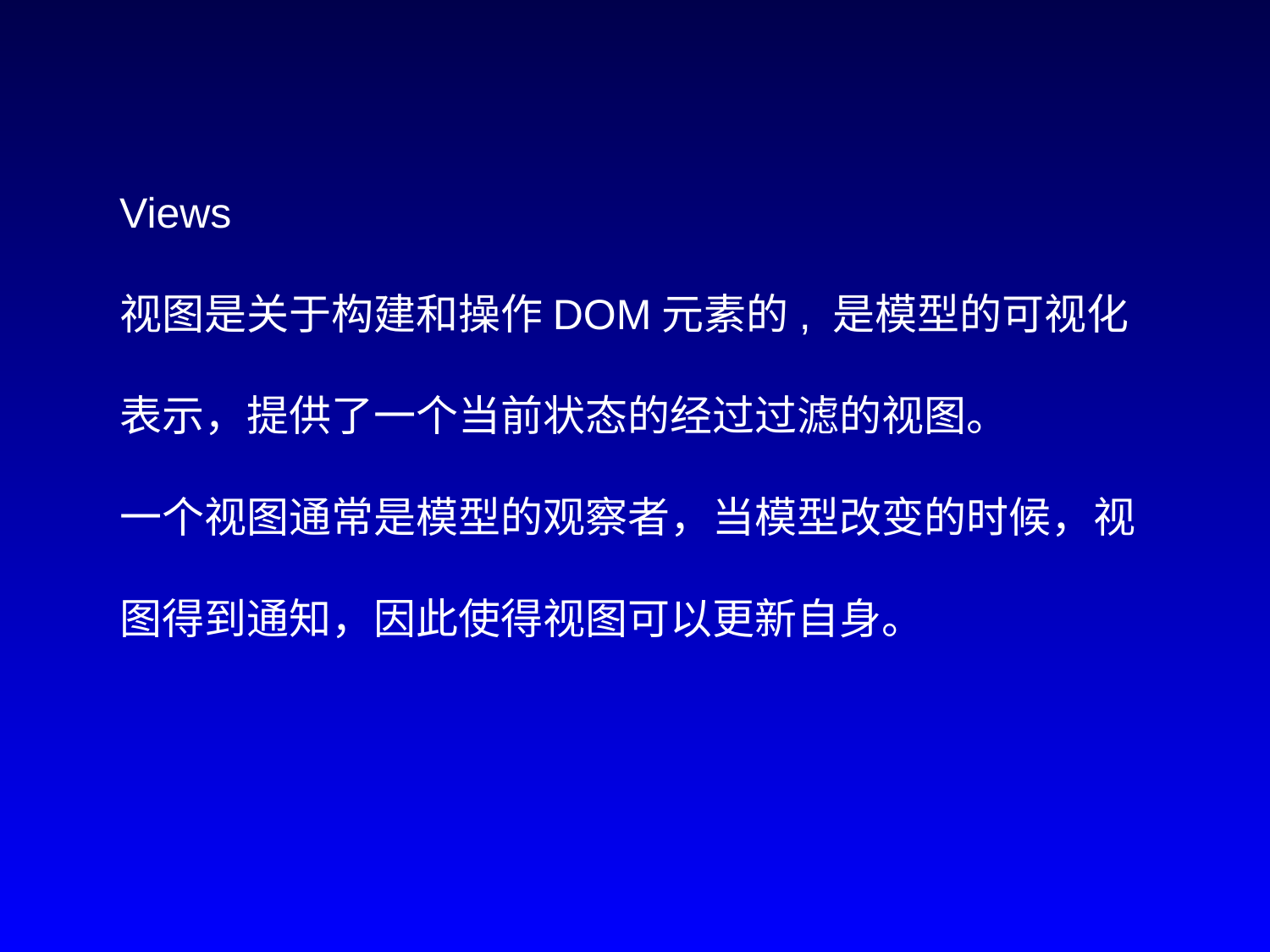

Views
视图是关于构建和操作DOM元素的, 是模型的可视化表示，提供了一个当前状态的经过过滤的视图。
一个视图通常是模型的观察者，当模型改变的时候，视图得到通知，因此使得视图可以更新自身。